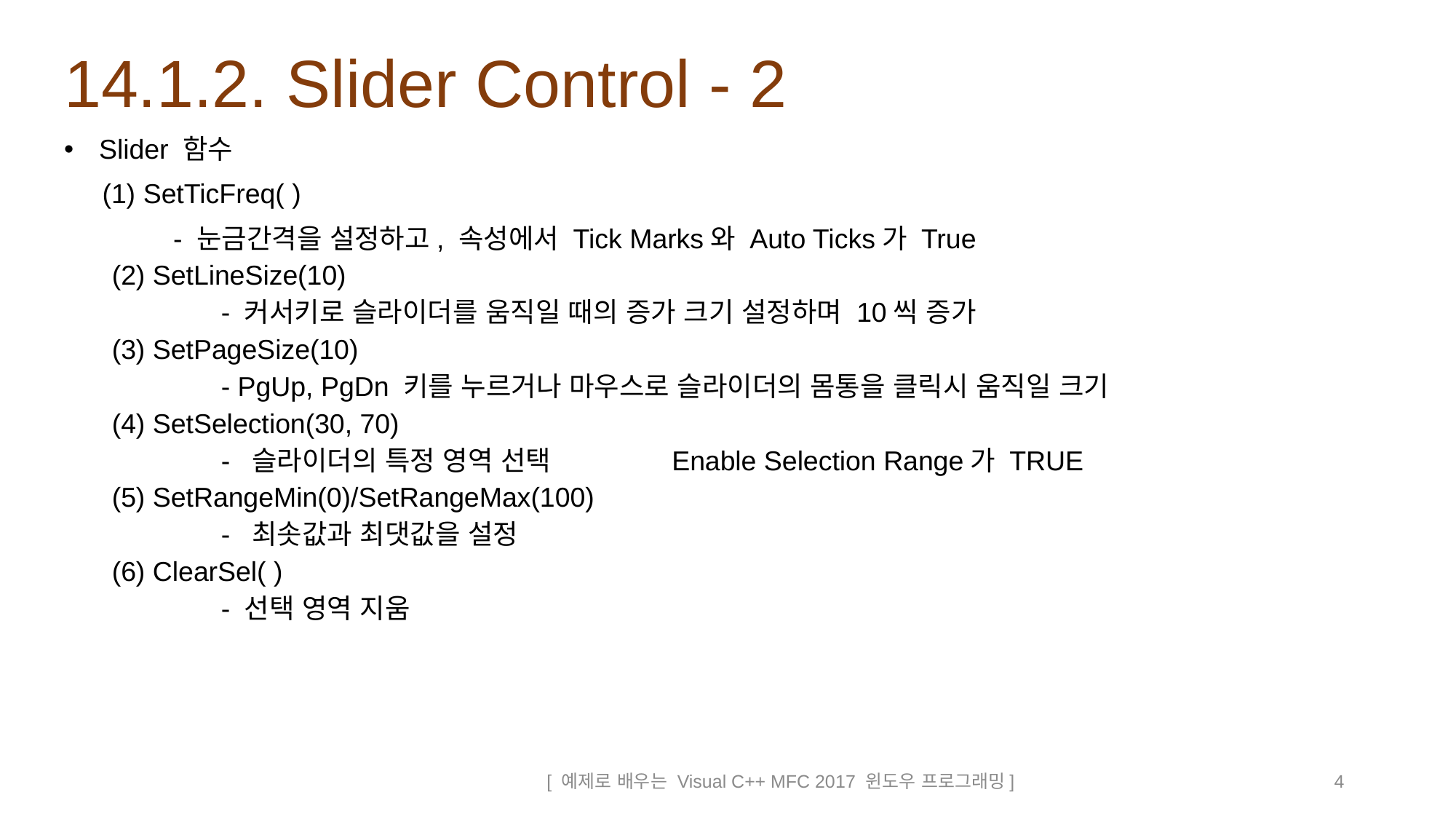

# 14.1.2. Slider Control - 2
 Slider 함수
     (1) SetTicFreq( )
	- 눈금간격을 설정하고, 속성에서 Tick Marks와 Auto Ticks가 True
(2) SetLineSize(10)
	- 커서키로 슬라이더를 움직일 때의 증가 크기 설정하며 10씩 증가
(3) SetPageSize(10)
	- PgUp, PgDn 키를 누르거나 마우스로 슬라이더의 몸통을 클릭시 움직일 크기
(4) SetSelection(30, 70)
	-  슬라이더의 특정 영역 선택	 Enable Selection Range가 TRUE
(5) SetRangeMin(0)/SetRangeMax(100)
	-  최솟값과 최댓값을 설정
(6) ClearSel( )
	- 선택 영역 지움

[ 예제로 배우는 Visual C++ MFC 2017 윈도우 프로그래밍]
4